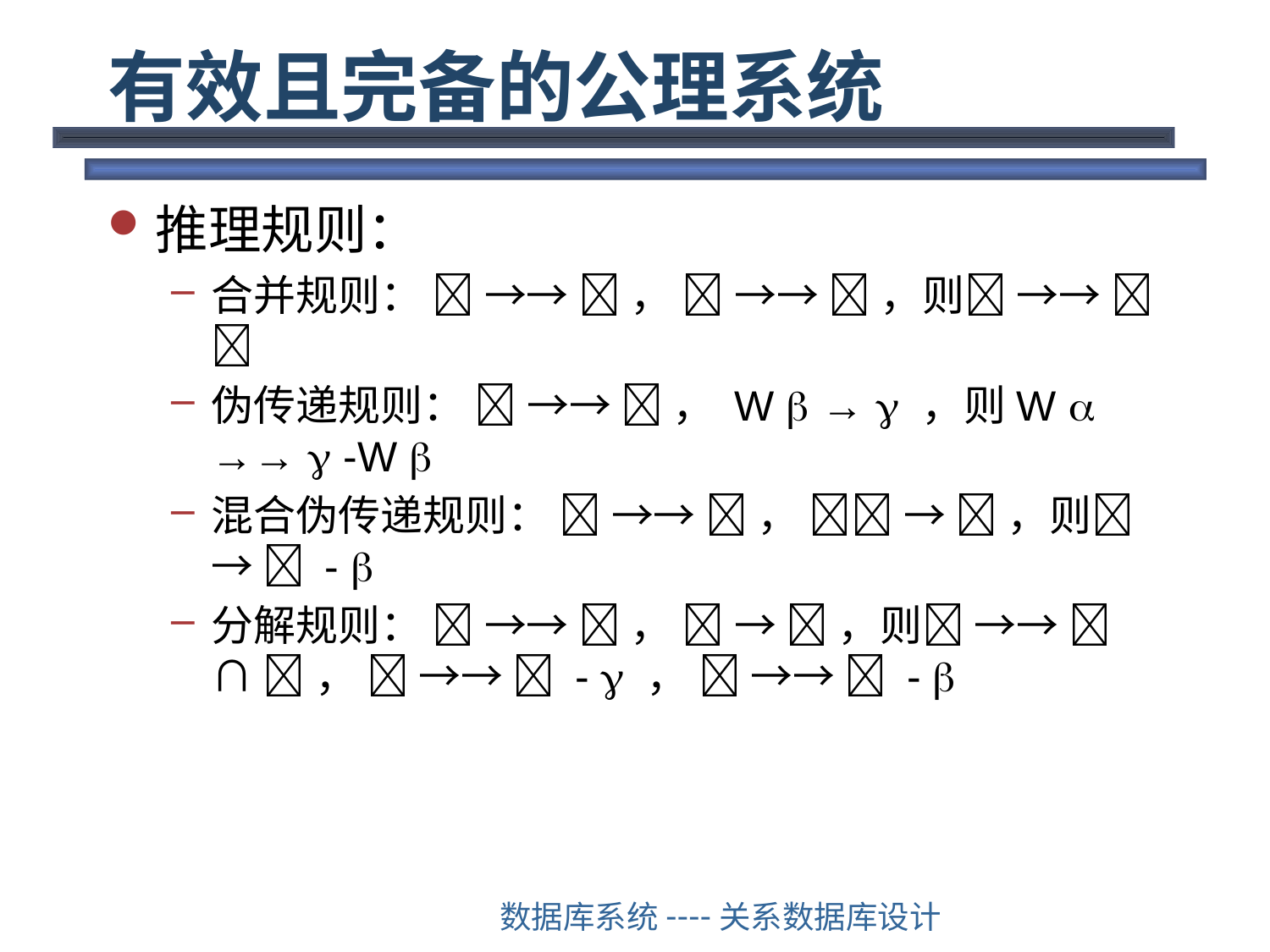

# 有效且完备的公理系统
推理规则：
合并规则： α →→ β ， α →→ γ ，则α →→ βγ
伪传递规则： α →→ β ， W β → γ ，则W α →→ γ -W β
混合伪传递规则： α →→ β ， αβ → γ ，则α → γ - β
分解规则： α →→ β ， α → γ ，则α →→ β ∩ γ ， α →→ β - γ ， α →→ γ - β
数据库系统----关系数据库设计